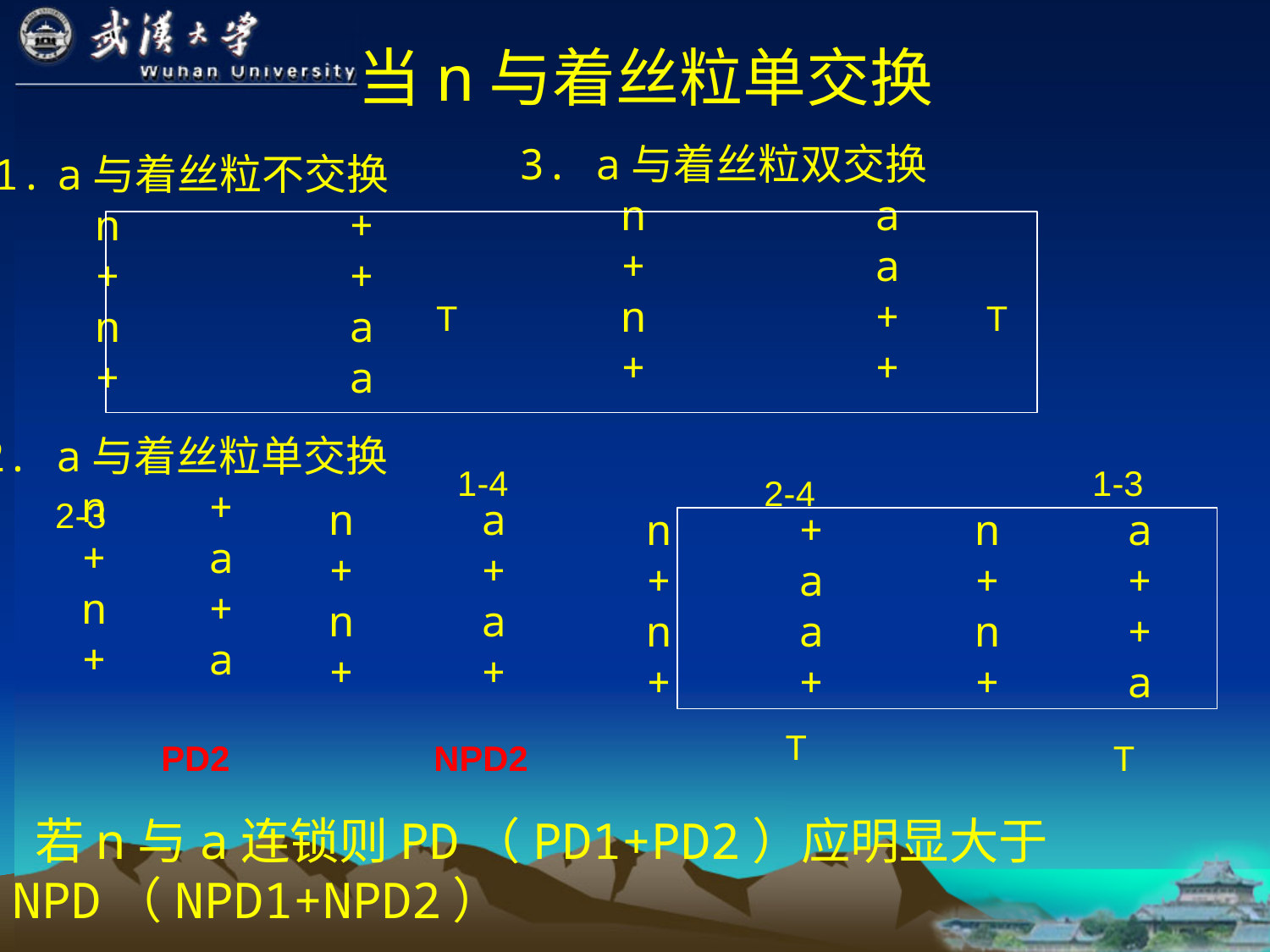

当n与着丝粒单交换
3. a与着丝粒双交换
    n         a
    +         a
    n         +
    +         +

a与着丝粒不交换
    n         +
    +         +
    n         a
    +         a

T
T
2. a与着丝粒单交换
    n    +
    +    a
    n    +
    +    a

1-4
1-3
2-4
 n     a
 +     +
 n     a
 +     +

 n     +
 +     a
 n     a
 +     +

 n     a
 +     +
 n     +
 +     a

T
   NPD2
T
2-3

PD2
 若n与a连锁则PD（PD1+PD2）应明显大于NPD（NPD1+NPD2）